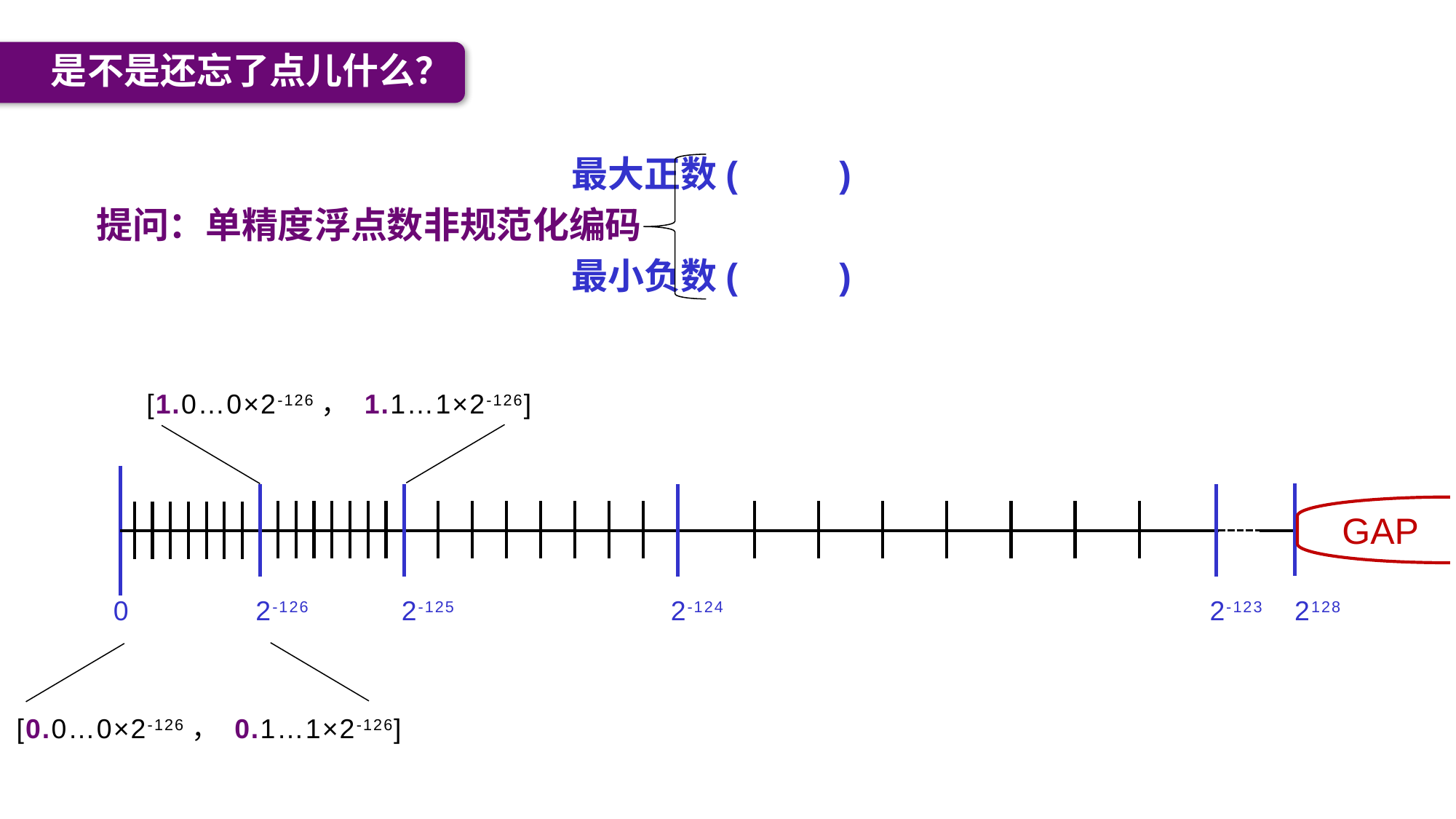

是不是还忘了点儿什么？

                                                         最大正数(          )
提问：单精度浮点数非规范化编码
                                                         最小负数(          )

[1.0…0×2-126， 1.1…1×2-126]
0
2-126
2-125
2-124
2-123
2128
GAP
[0.0…0×2-126， 0.1…1×2-126]